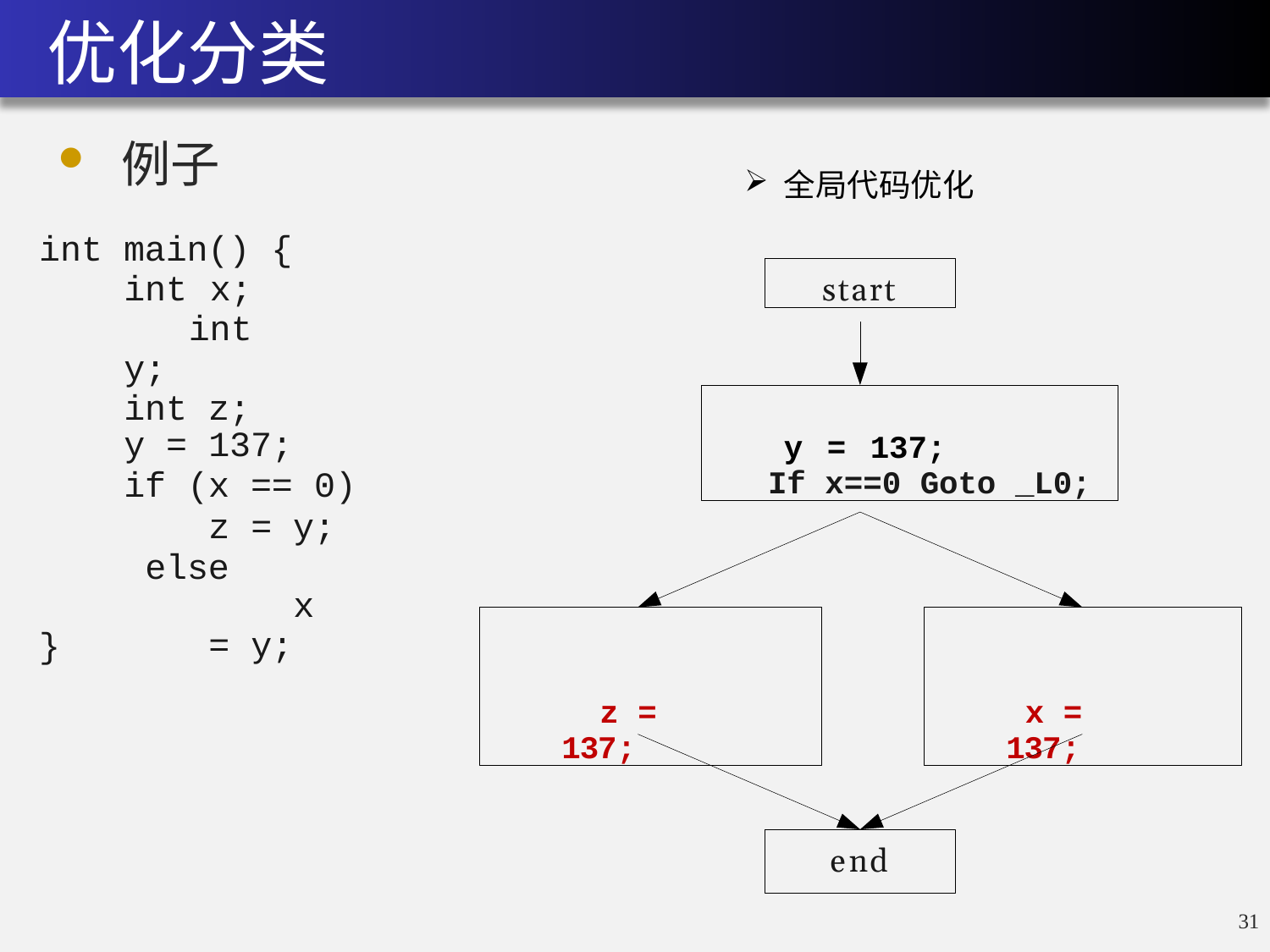

优化分类
例子
全局代码优化
int main() {
int x;  int y;  int z;
start

y = 137;
If x==0 Goto _L0;
y = 137;
if (x == 0)
z = y;  else
x = y;

  z = 137;

 x = 137;
}

end
31